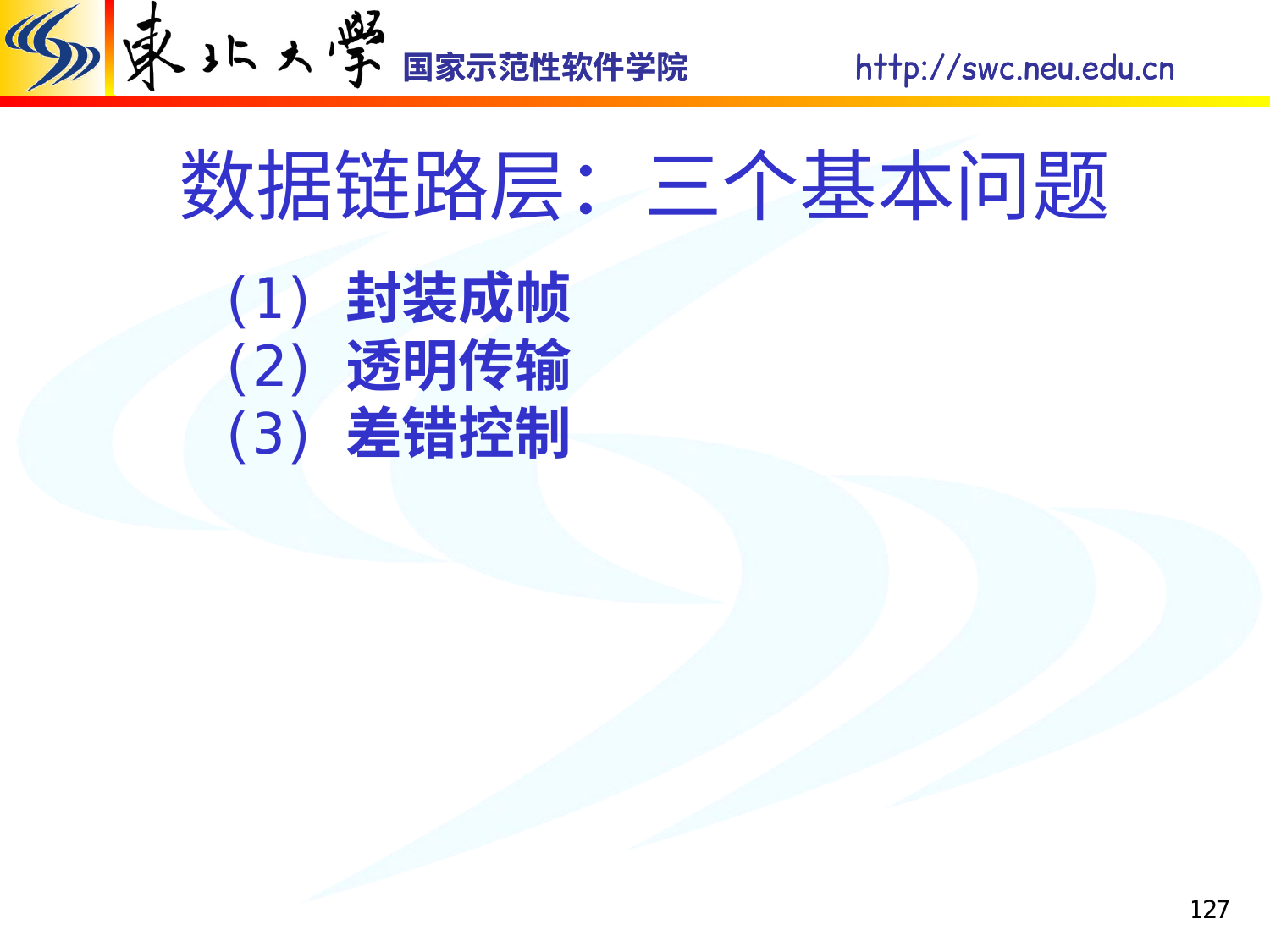

# 数据链路层：三个基本问题
(1) 封装成帧
(2) 透明传输
(3) 差错控制

127